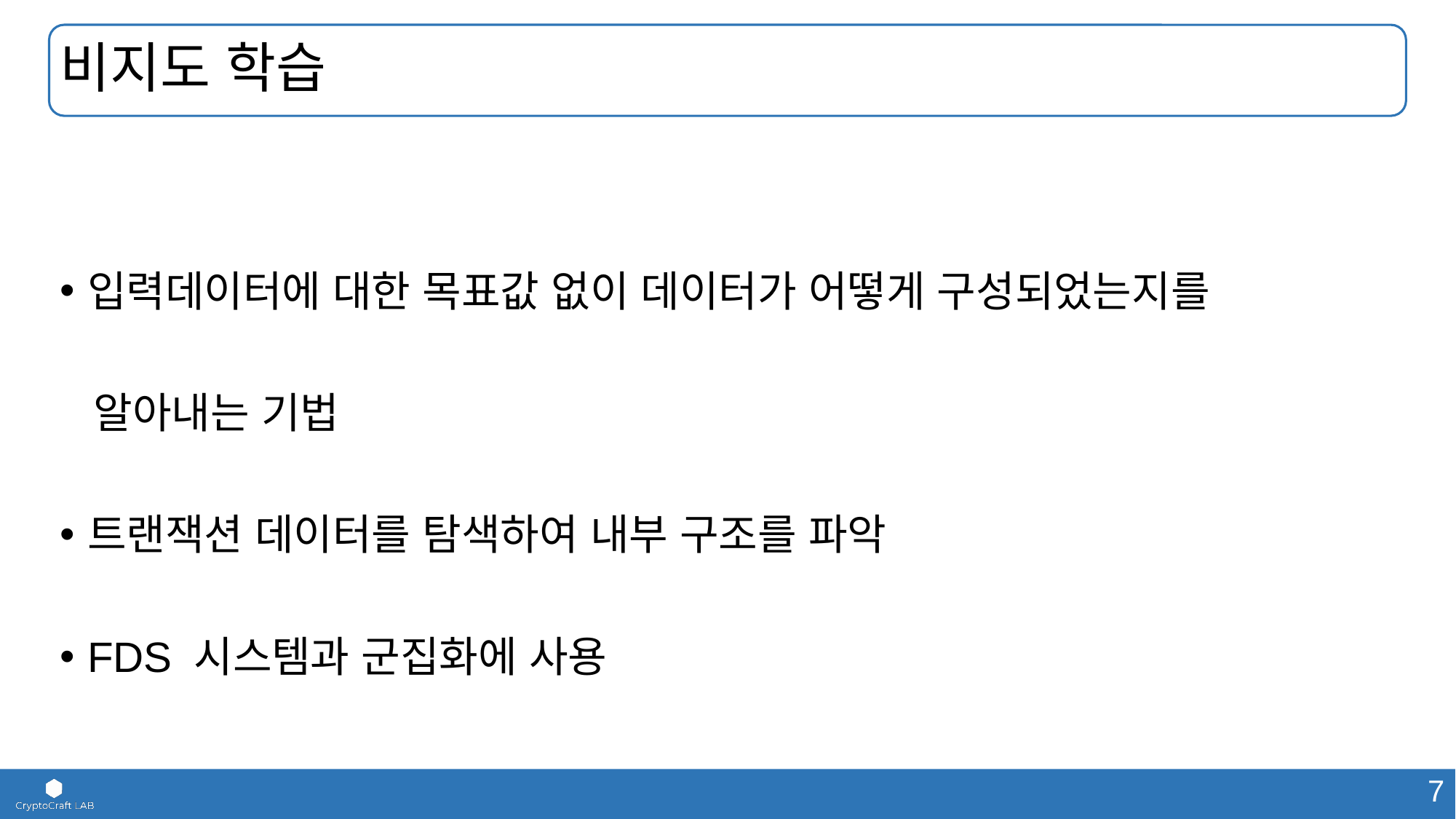

# 비지도 학습

입력데이터에 대한 목표값 없이 데이터가 어떻게 구성되었는지를

  알아내는 기법

트랜잭션 데이터를 탐색하여 내부 구조를 파악

FDS 시스템과 군집화에 사용